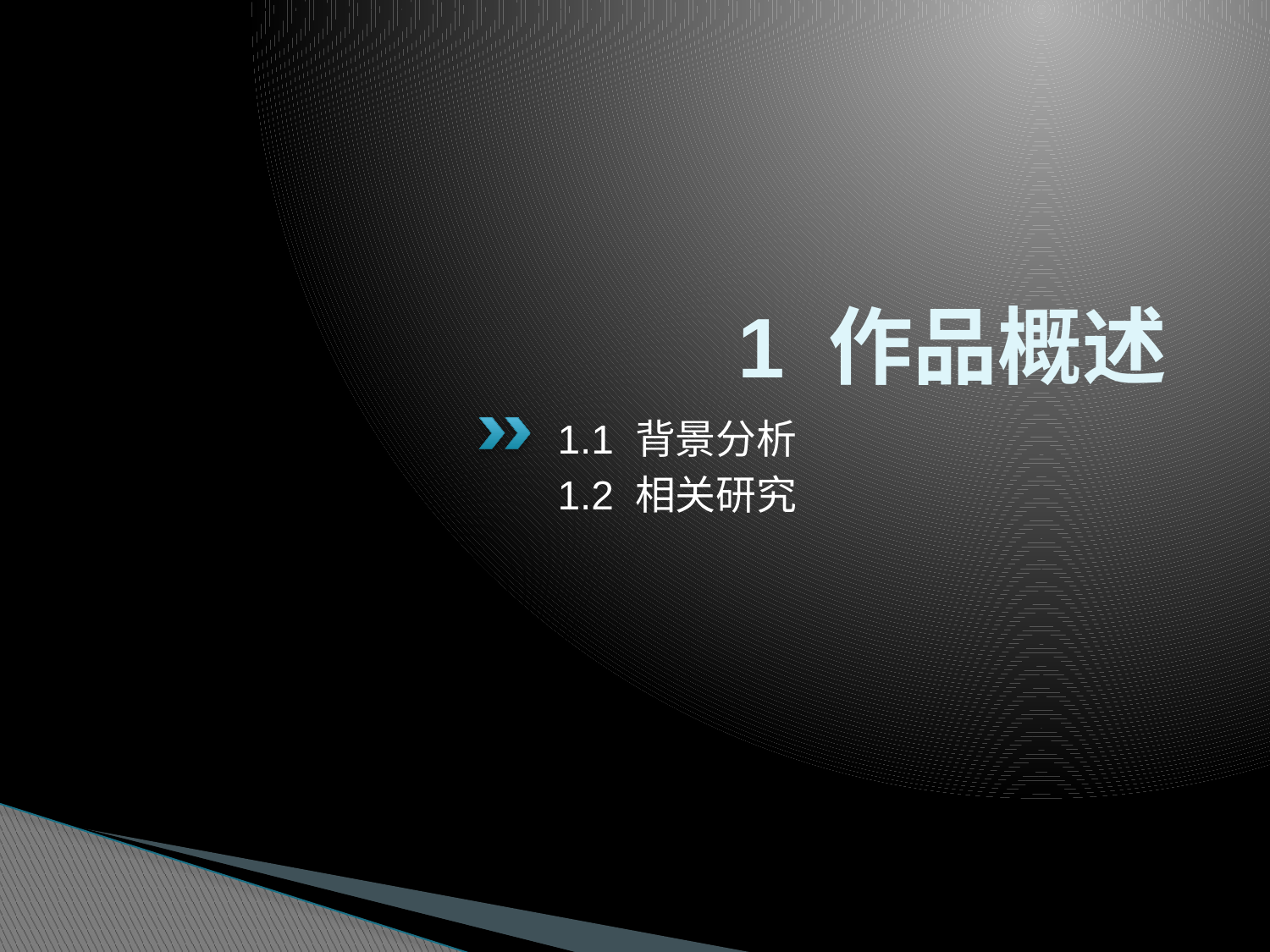

# 1 作品概述
1.1 背景分析
1.2 相关研究